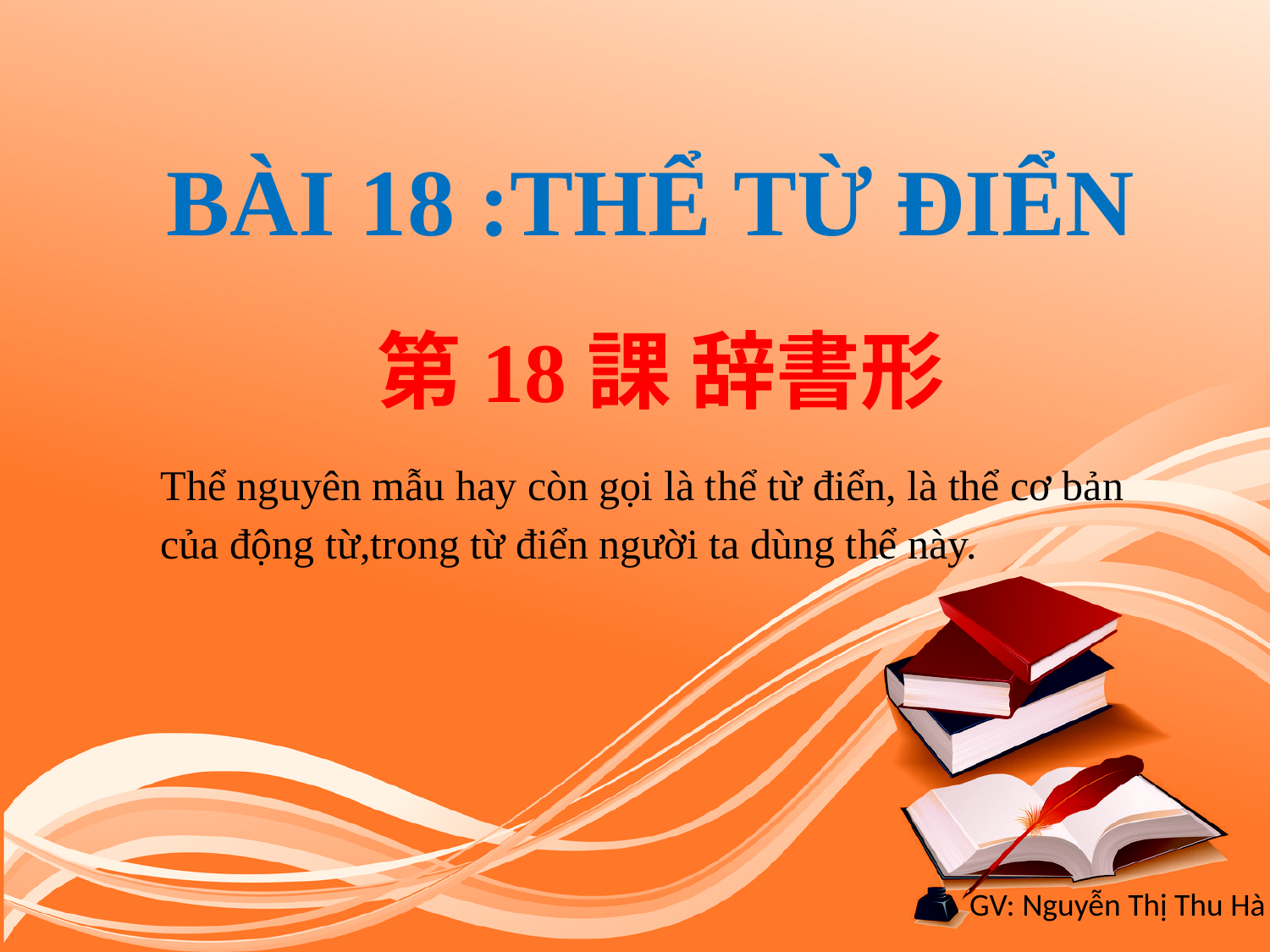

# BÀI 18 :THỂ TỪ ĐIỂN
第18課 辞書形

Thể nguyên mẫu hay còn gọi là thể từ điển, là thể cơ bản của động từ,trong từ điển người ta dùng thể này.
GV: Nguyễn Thị Thu Hà